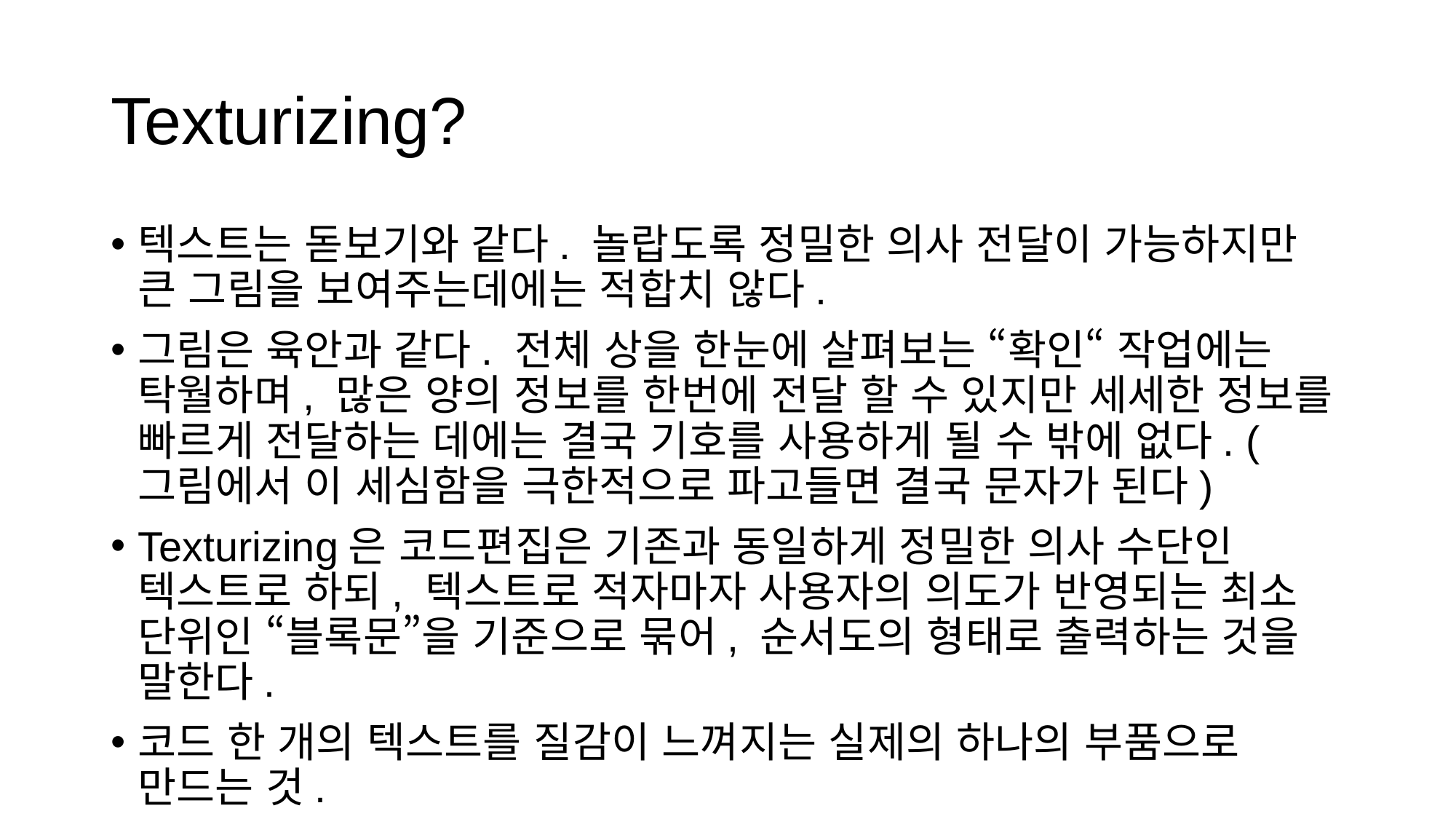

# Texturizing?
텍스트는 돋보기와 같다. 놀랍도록 정밀한 의사 전달이 가능하지만 큰 그림을 보여주는데에는 적합치 않다.
그림은 육안과 같다. 전체 상을 한눈에 살펴보는 “확인“ 작업에는 탁월하며, 많은 양의 정보를 한번에 전달 할 수 있지만 세세한 정보를 빠르게 전달하는 데에는 결국 기호를 사용하게 될 수 밖에 없다. (그림에서 이 세심함을 극한적으로 파고들면 결국 문자가 된다)
Texturizing은 코드편집은 기존과 동일하게 정밀한 의사 수단인 텍스트로 하되, 텍스트로 적자마자 사용자의 의도가 반영되는 최소 단위인 “블록문”을 기준으로 묶어, 순서도의 형태로 출력하는 것을 말한다.
코드 한 개의 텍스트를 질감이 느껴지는 실제의 하나의 부품으로 만드는 것.